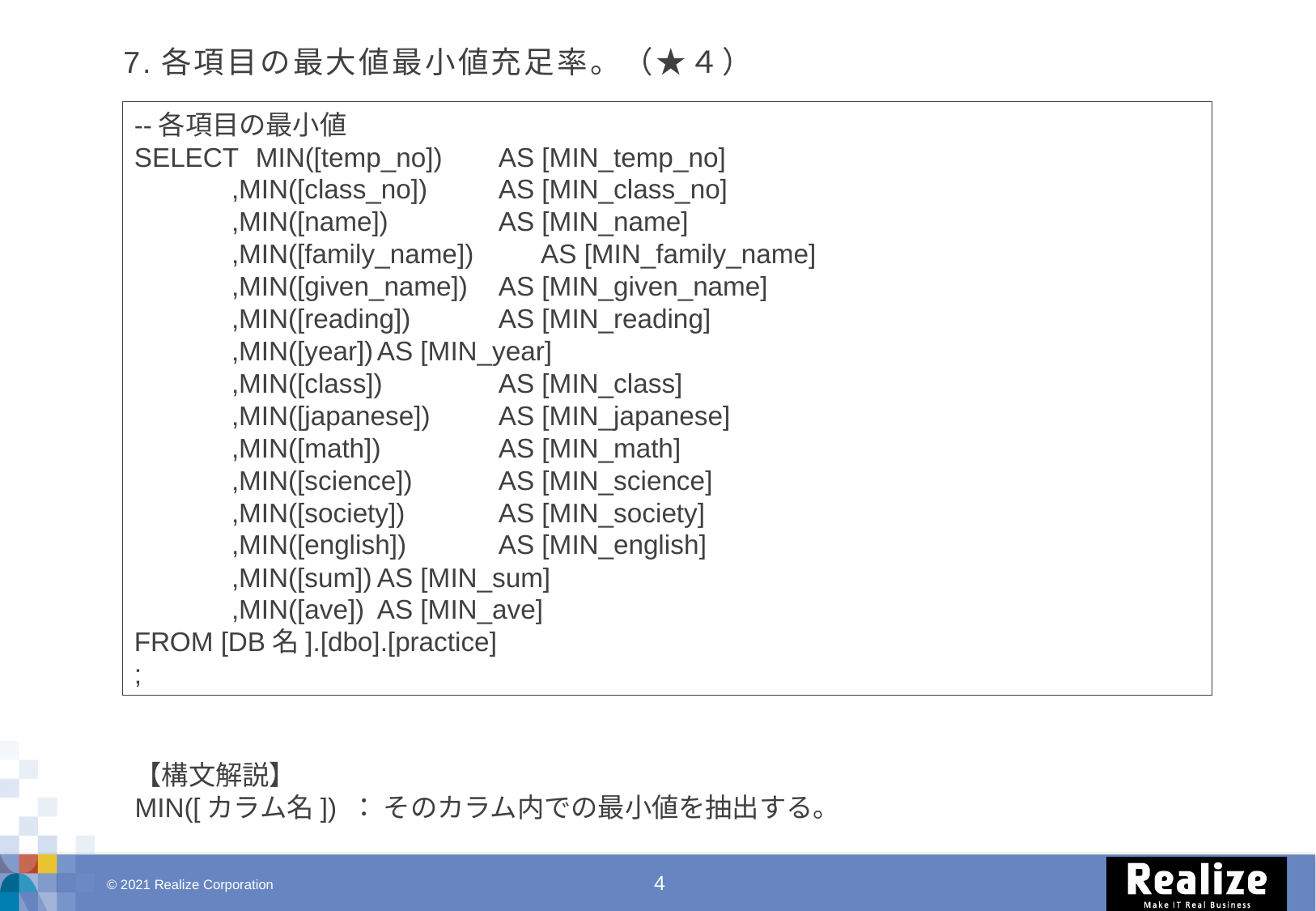

# 7.各項目の最大値最小値充足率。（★４）
--各項目の最小値
SELECT	MIN([temp_no])	AS [MIN_temp_no]
             ,MIN([class_no])	AS [MIN_class_no]
             ,MIN([name])	AS [MIN_name]
             ,MIN([family_name])　　AS [MIN_family_name]
             ,MIN([given_name])	AS [MIN_given_name]
             ,MIN([reading])	AS [MIN_reading]
             ,MIN([year])	AS [MIN_year]
             ,MIN([class])	AS [MIN_class]
             ,MIN([japanese])	AS [MIN_japanese]
             ,MIN([math])	AS [MIN_math]
             ,MIN([science])	AS [MIN_science]
             ,MIN([society])	AS [MIN_society]
             ,MIN([english])	AS [MIN_english]
             ,MIN([sum])	AS [MIN_sum]
             ,MIN([ave])	AS [MIN_ave]
FROM [DB名].[dbo].[practice]
;
【構文解説】
MIN([カラム名]) ： そのカラム内での最小値を抽出する。